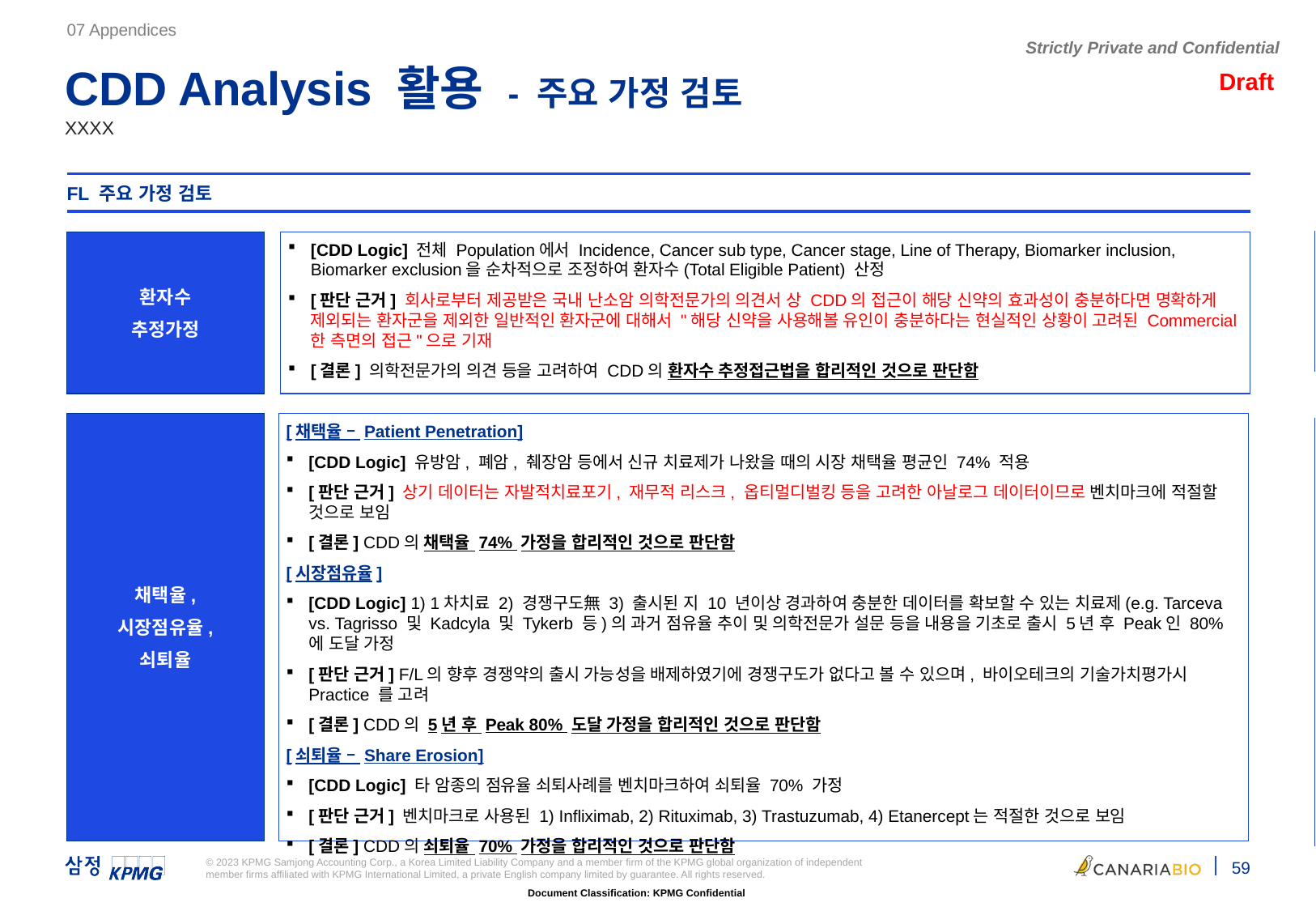

07 Appendices

CDD Analysis 활용 - 주요 가정 검토
XXXX
FL 주요 가정 검토
환자수
추정가정
[CDD Logic] 전체 Population에서 Incidence, Cancer sub type, Cancer stage, Line of Therapy, Biomarker inclusion, Biomarker exclusion을 순차적으로 조정하여 환자수(Total Eligible Patient) 산정
[판단 근거] 회사로부터 제공받은 국내 난소암 의학전문가의 의견서 상 CDD의 접근이 해당 신약의 효과성이 충분하다면 명확하게 제외되는 환자군을 제외한 일반적인 환자군에 대해서 "해당 신약을 사용해볼 유인이 충분하다는 현실적인 상황이 고려된 Commercial 한 측면의 접근"으로 기재
[결론] 의학전문가의 의견 등을 고려하여 CDD의 환자수 추정접근법을 합리적인 것으로 판단함
“환자 수 접근방식”에 대한
의학전문가 의견서 있는지?
[채택율 – Patient Penetration]
[CDD Logic] 유방암, 폐암, 췌장암 등에서 신규 치료제가 나왔을 때의 시장 채택율 평균인 74% 적용
[판단 근거] 상기 데이터는 자발적치료포기, 재무적 리스크, 옵티멀디벌킹 등을 고려한 아날로그 데이터이므로 벤치마크에 적절할 것으로 보임
[결론] CDD의 채택율 74% 가정을 합리적인 것으로 판단함
[시장점유율]
[CDD Logic] 1) 1차치료 2) 경쟁구도無 3) 출시된 지 10 년이상 경과하여 충분한 데이터를 확보할 수 있는 치료제(e.g. Tarceva vs. Tagrisso 및 Kadcyla 및 Tykerb 등)의 과거 점유율 추이 및 의학전문가 설문 등을 내용을 기초로 출시 5년 후 Peak인 80%에 도달 가정
[판단 근거] F/L의 향후 경쟁약의 출시 가능성을 배제하였기에 경쟁구도가 없다고 볼 수 있으며, 바이오테크의 기술가치평가시 Practice 를 고려
[결론] CDD의 5년 후 Peak 80% 도달 가정을 합리적인 것으로 판단함
[쇠퇴율 – Share Erosion]
[CDD Logic] 타 암종의 점유율 쇠퇴사례를 벤치마크하여 쇠퇴율 70% 가정
[판단 근거] 벤치마크로 사용된 1) Infliximab, 2) Rituximab, 3) Trastuzumab, 4) Etanercept는 적절한 것으로 보임
[결론] CDD의 쇠퇴율 70% 가정을 합리적인 것으로 판단함

채택율,
시장점유율,
쇠퇴율
ㄴㅇㄹㄴㅇㄹ